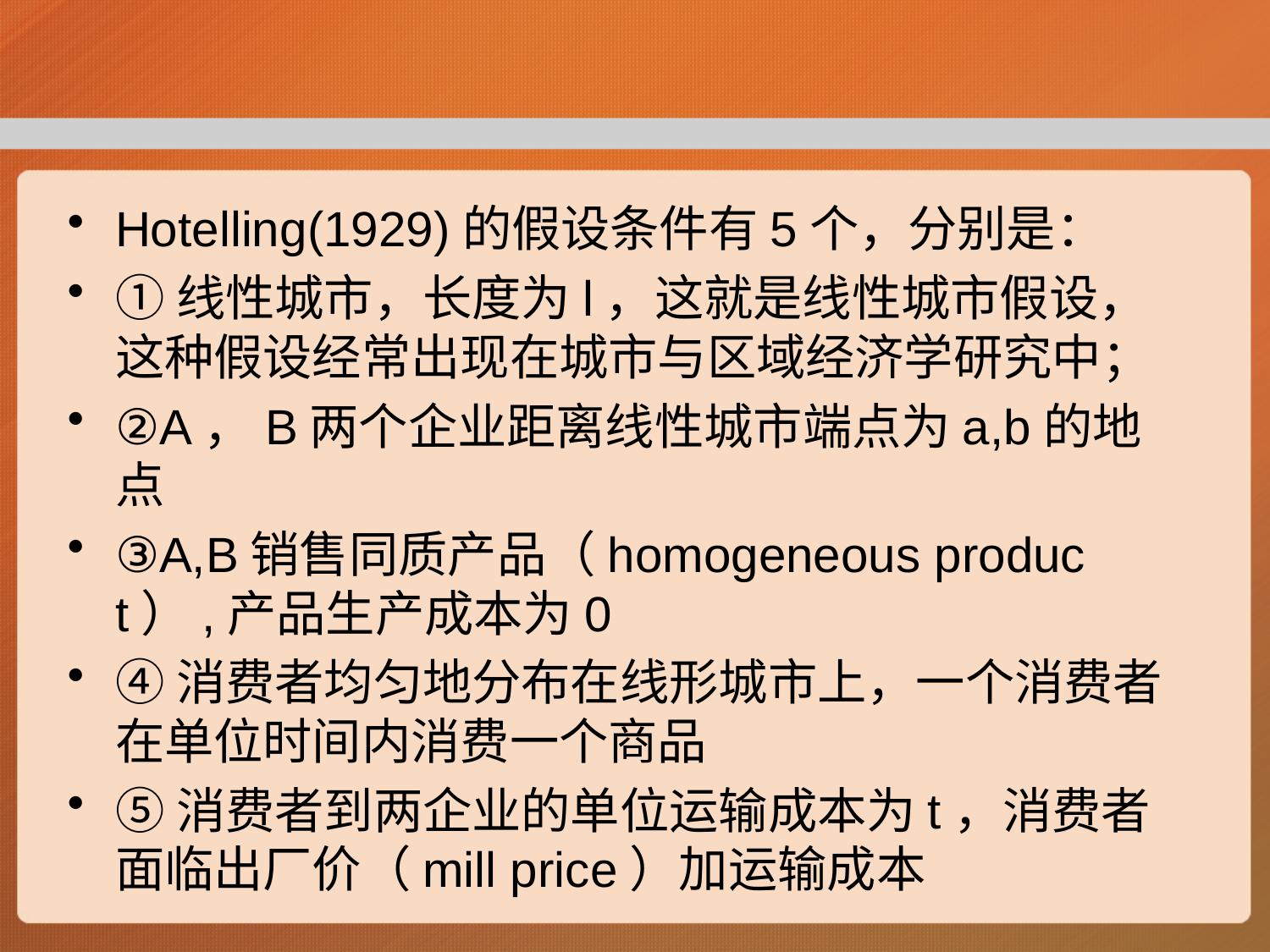

#
Hotelling(1929)的假设条件有5个，分别是：
①线性城市，长度为l，这就是线性城市假设，这种假设经常出现在城市与区域经济学研究中；
②A，B两个企业距离线性城市端点为a,b的地点
③A,B销售同质产品（homogeneous product）,产品生产成本为0
④消费者均匀地分布在线形城市上，一个消费者在单位时间内消费一个商品
⑤消费者到两企业的单位运输成本为t，消费者面临出厂价（mill price）加运输成本